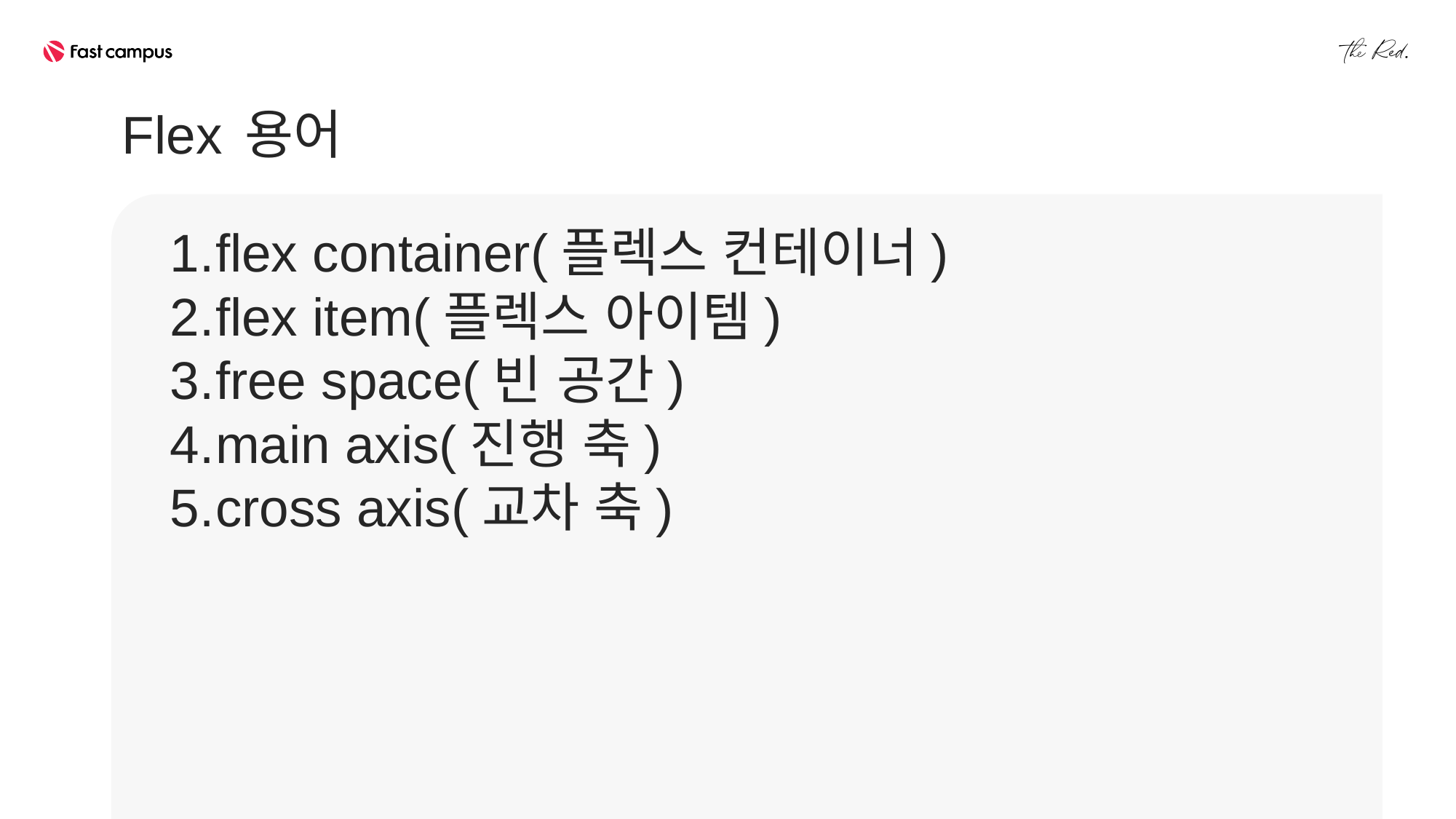

Flex 용어
flex container(플렉스 컨테이너)
flex item(플렉스 아이템)
free space(빈 공간)
main axis(진행 축)
cross axis(교차 축)